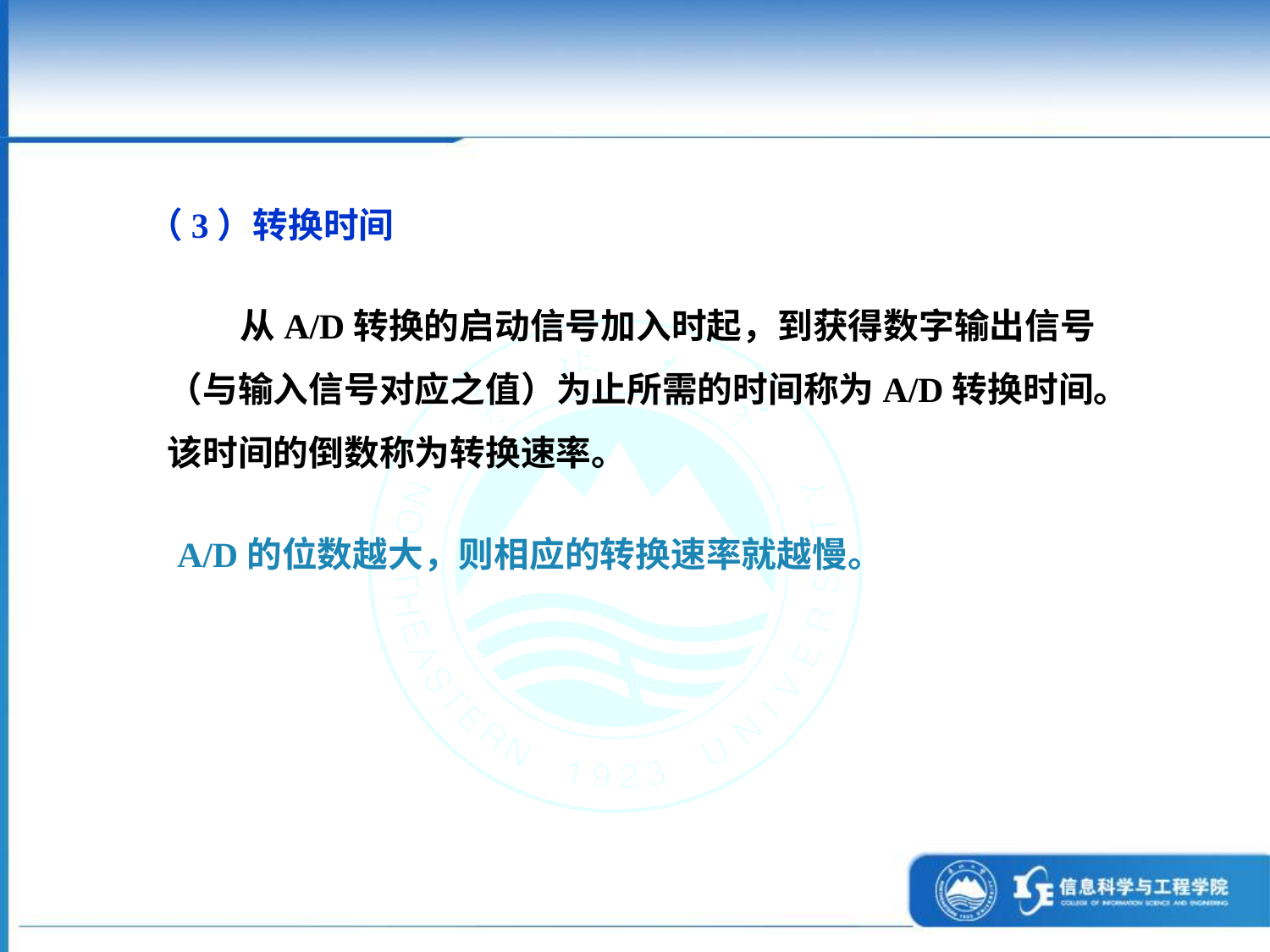

（3）转换时间
        从A/D转换的启动信号加入时起，到获得数字输出信号（与输入信号对应之值）为止所需的时间称为A/D转换时间。该时间的倒数称为转换速率。

A/D的位数越大，则相应的转换速率就越慢。